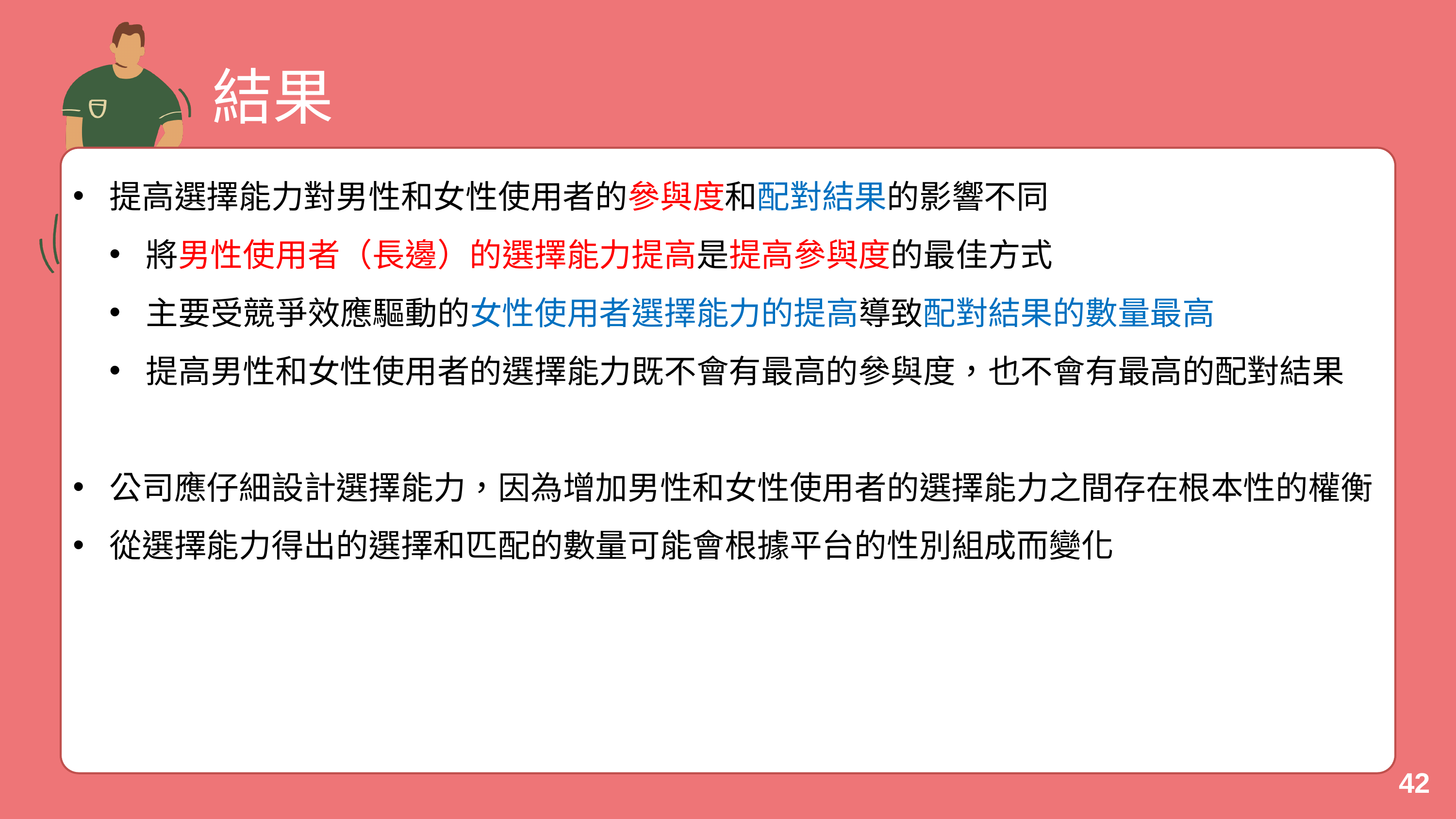

結果
提高選擇能力對男性和女性使用者的參與度和配對結果的影響不同
將男性使用者（長邊）的選擇能力提高是提高參與度的最佳方式
主要受競爭效應驅動的女性使用者選擇能力的提高導致配對結果的數量最高
提高男性和女性使用者的選擇能力既不會有最高的參與度，也不會有最高的配對結果

公司應仔細設計選擇能力，因為增加男性和女性使用者的選擇能力之間存在根本性的權衡
從選擇能力得出的選擇和匹配的數量可能會根據平台的性別組成而變化
42